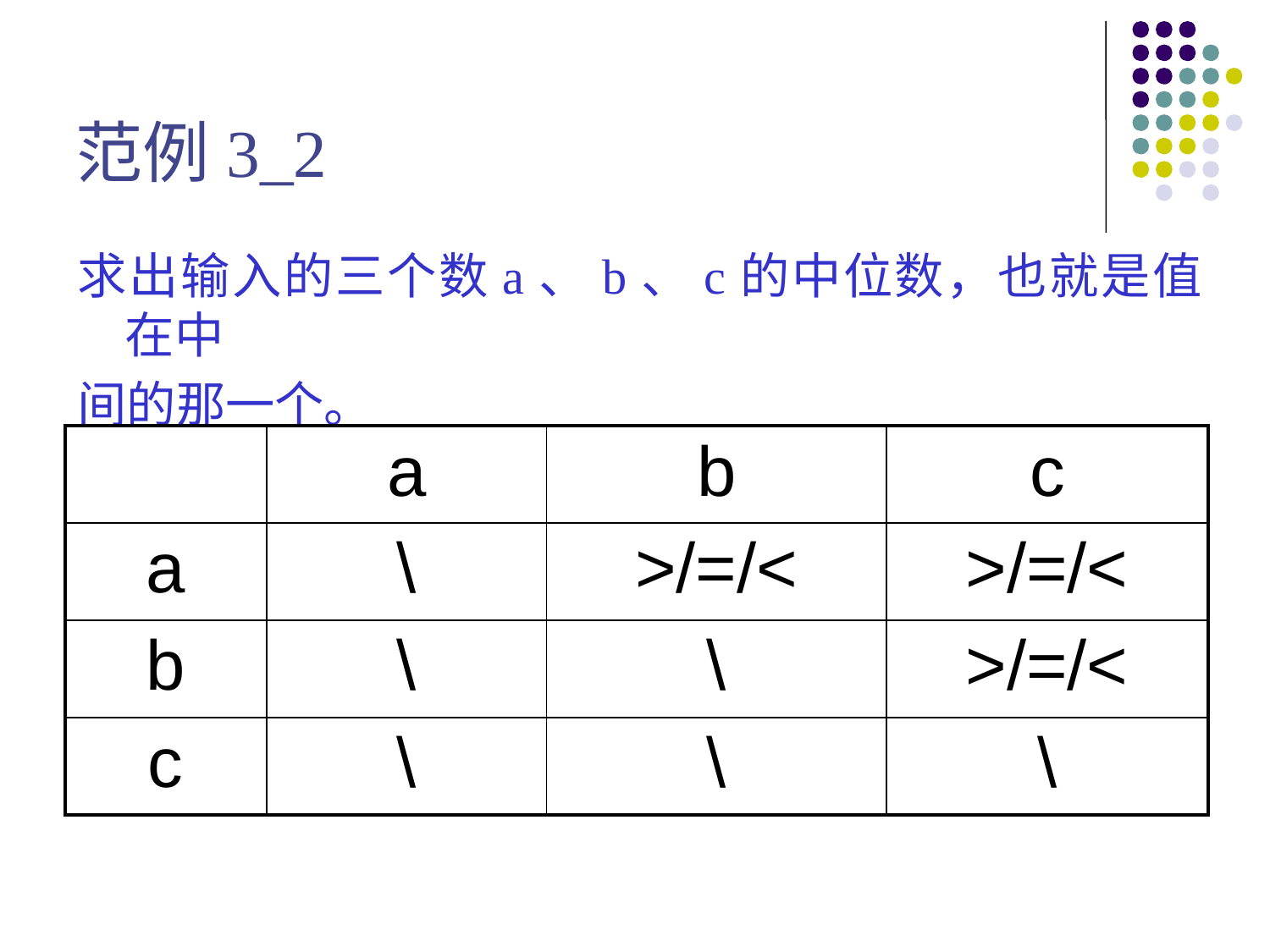

# 范例3_2
求出输入的三个数a、b、c的中位数，也就是值在中
间的那一个。

|  | a | b | c |
| --- | --- | --- | --- |
| a | \ | >/=/< | >/=/< |
| b | \ | \ | >/=/< |
| c | \ | \ | \ |
10